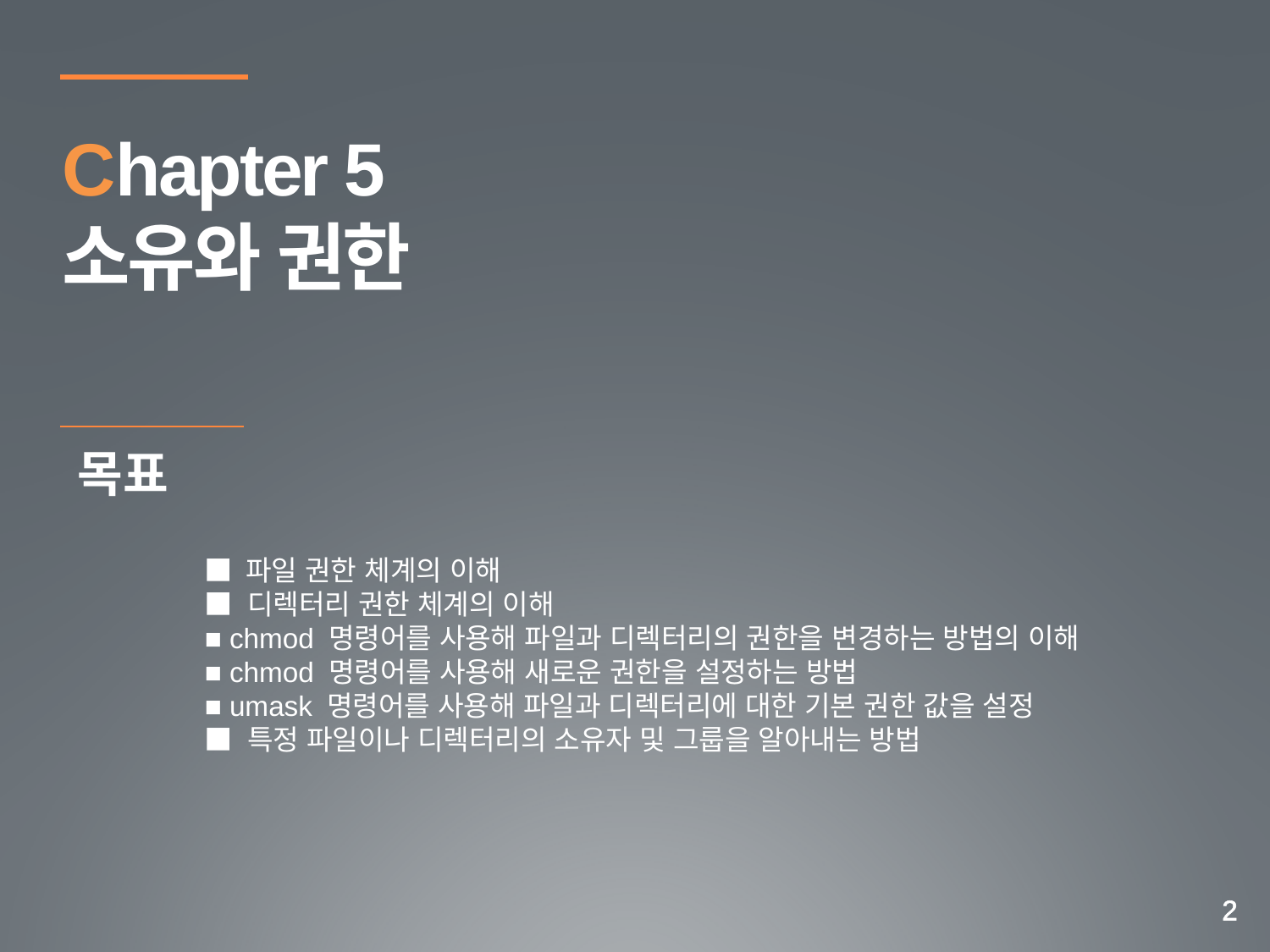

Chapter 5
소유와 권한
목표

	■ 파일 권한 체계의 이해
	■ 디렉터리 권한 체계의 이해
	■ chmod 명령어를 사용해 파일과 디렉터리의 권한을 변경하는 방법의 이해
	■ chmod 명령어를 사용해 새로운 권한을 설정하는 방법
	■ umask 명령어를 사용해 파일과 디렉터리에 대한 기본 권한 값을 설정
	■ 특정 파일이나 디렉터리의 소유자 및 그룹을 알아내는 방법
2